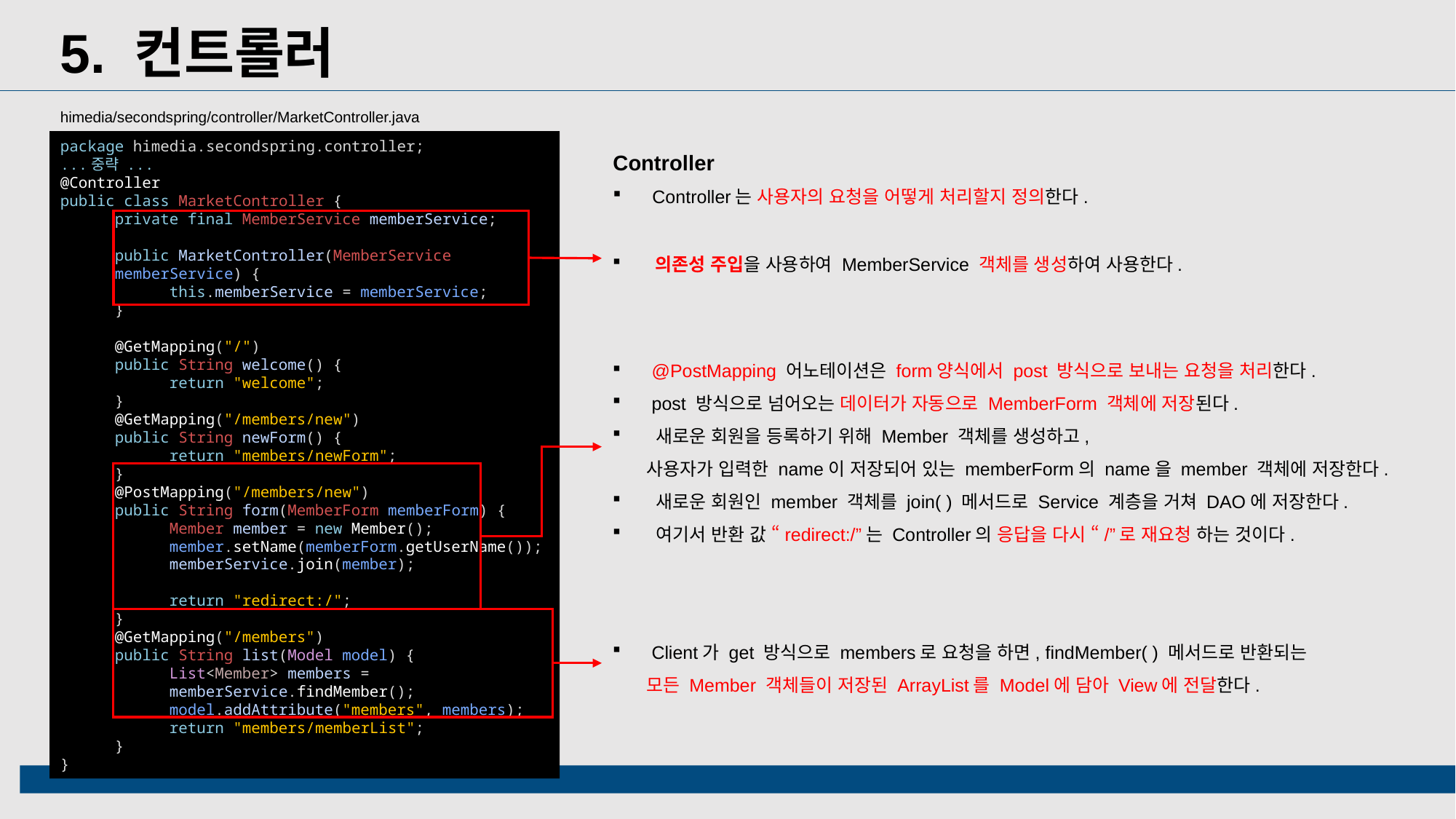

5. 컨트롤러
himedia/secondspring/controller/MarketController.java
package himedia.secondspring.controller;
...중략 ...
@Controller
public class MarketController {
private final MemberService memberService;

public MarketController(MemberService memberService) {
this.memberService = memberService;
}

@GetMapping("/")
public String welcome() {
return "welcome";
}
@GetMapping("/members/new")
public String newForm() {
return "members/newForm";
}
@PostMapping("/members/new")
public String form(MemberForm memberForm) {
Member member = new Member();
member.setName(memberForm.getUserName());
memberService.join(member);

return "redirect:/";
}
@GetMapping("/members")
public String list(Model model) {
List<Member> members = memberService.findMember();
model.addAttribute("members", members);
return "members/memberList";
}
}
Controller
 Controller는 사용자의 요청을 어떻게 처리할지 정의한다.

 의존성 주입을 사용하여 MemberService 객체를 생성하여 사용한다.
 @PostMapping 어노테이션은 form양식에서 post 방식으로 보내는 요청을 처리한다.
 post 방식으로 넘어오는 데이터가 자동으로 MemberForm 객체에 저장된다.
 새로운 회원을 등록하기 위해 Member 객체를 생성하고,                                                              사용자가 입력한 name이 저장되어 있는 memberForm의 name을 member 객체에 저장한다.
 새로운 회원인 member 객체를 join( ) 메서드로 Service 계층을 거쳐 DAO에 저장한다.
 여기서 반환 값 “redirect:/”는 Controller의 응답을 다시 “/”로 재요청 하는 것이다.

 Client가 get 방식으로 members로 요청을 하면, findMember( ) 메서드로 반환되는 모든 Member 객체들이 저장된 ArrayList를 Model에 담아 View에 전달한다.